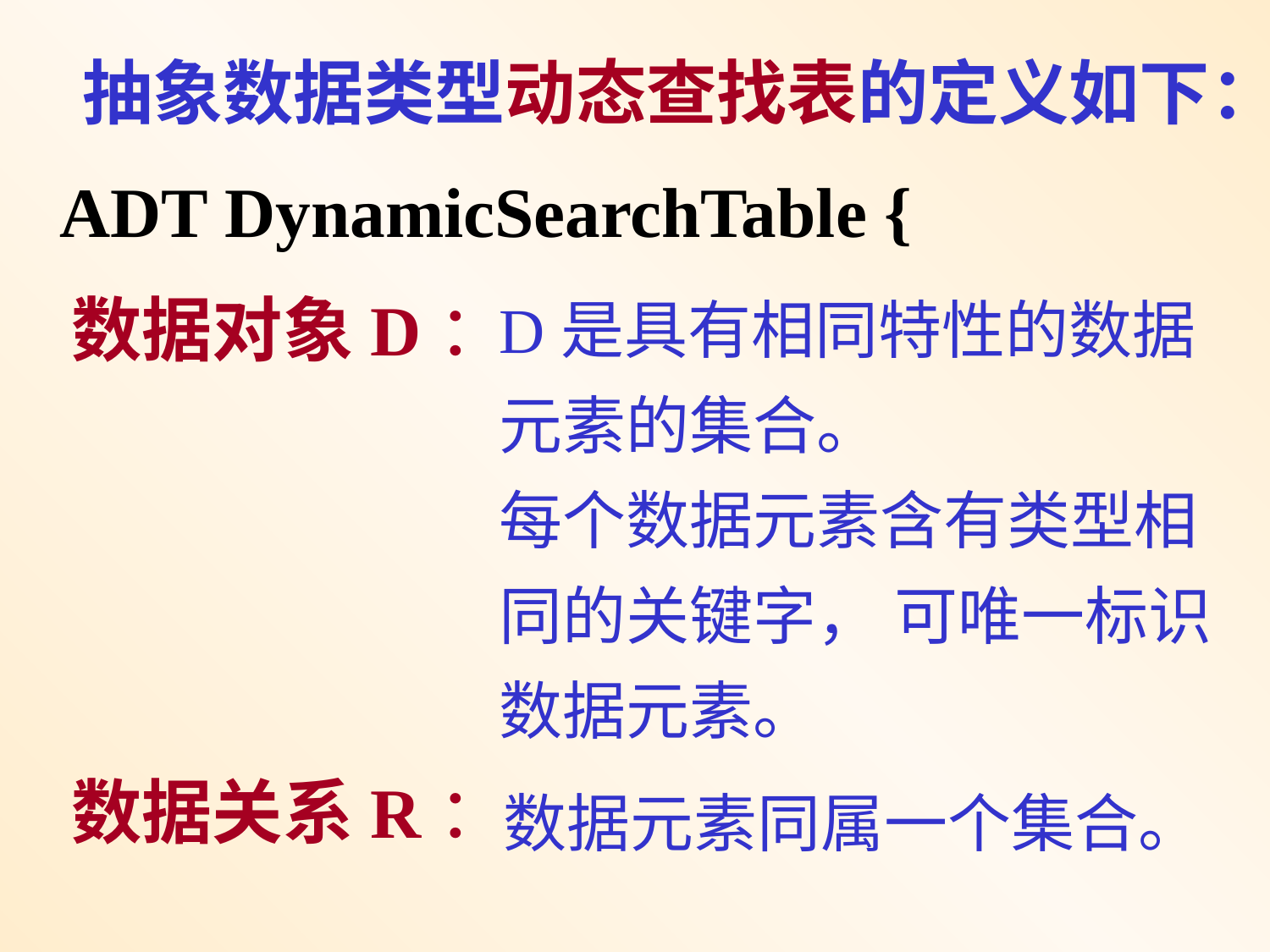

抽象数据类型动态查找表的定义如下：
ADT DynamicSearchTable {
D是具有相同特性的数据元素的集合。
每个数据元素含有类型相同的关键字， 可唯一标识数据元素。
数据对象D：

数据关系R：
 数据元素同属一个集合。